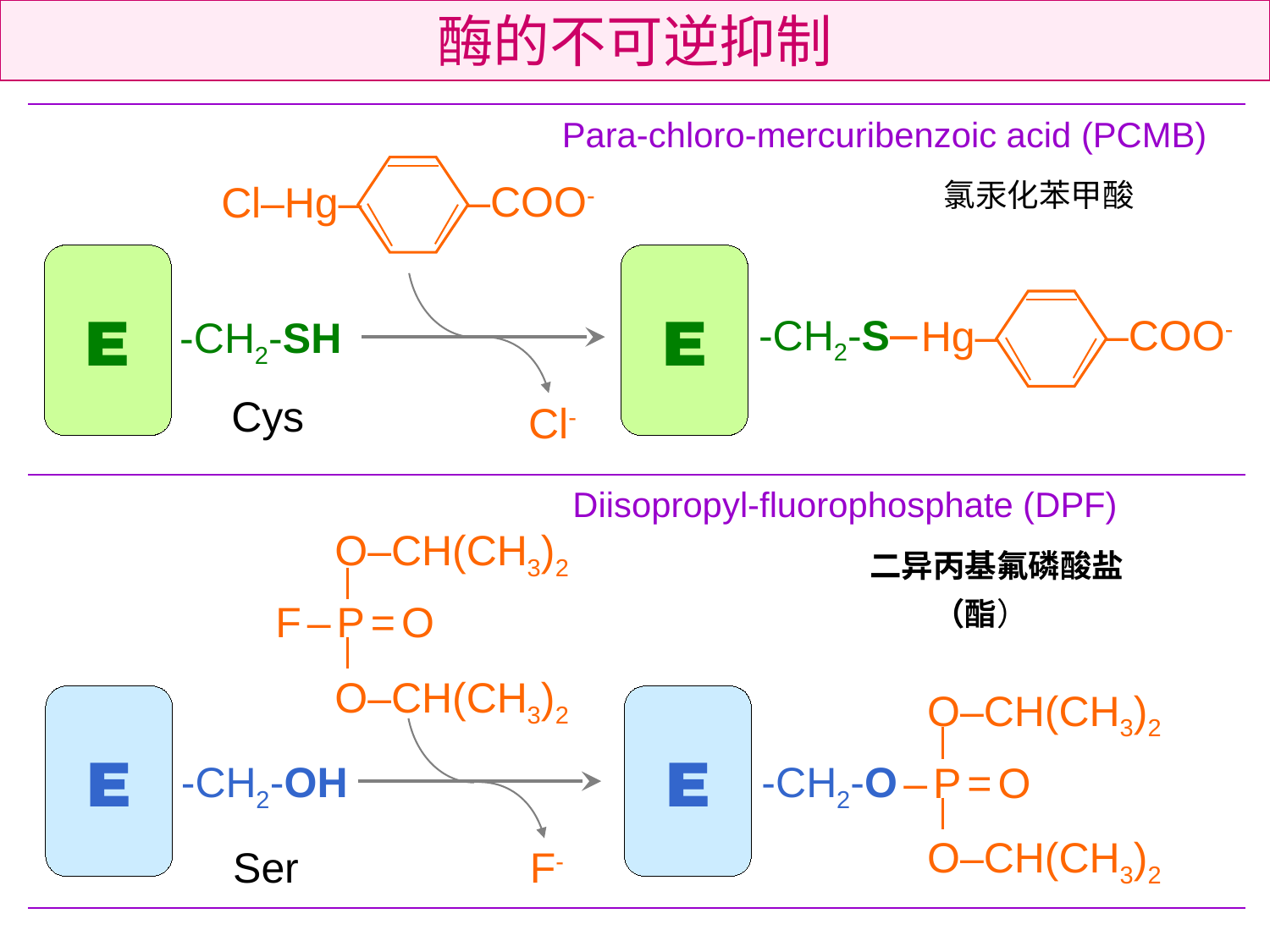

酶的不可逆抑制
Para-chloro-mercuribenzoic acid (PCMB)

–COO-
Cl–Hg–
氯汞化苯甲酸
E
-CH2-SH
E

–COO-
Hg–
-CH2-S–

Cys
Cl-
Diisopropyl-fluorophosphate (DPF)
     O–CH(CH3)2

F – P = O

     O–CH(CH3)2
二异丙基氟磷酸盐（酯）
E
-CH2-OH
E
  O–CH(CH3)2

– P = O

  O–CH(CH3)2
-CH2-O

Ser
F-